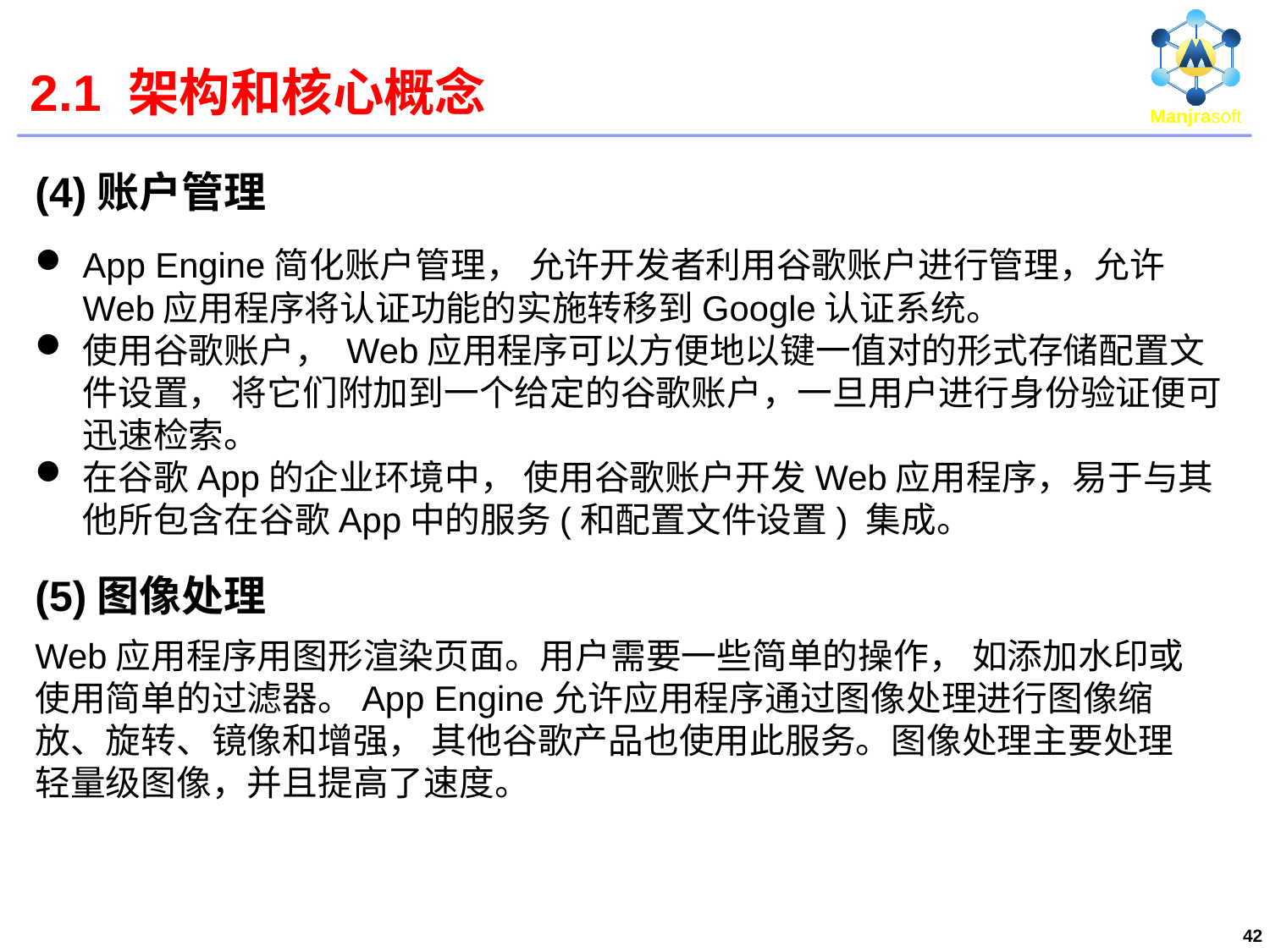

# 2.1 架构和核心概念
(4)账户管理
App Engine简化账户管理， 允许开发者利用谷歌账户进行管理，允许Web应用程序将认证功能的实施转移到Google认证系统。
使用谷歌账户， Web应用程序可以方便地以键一值对的形式存储配置文件设置， 将它们附加到一个给定的谷歌账户，一旦用户进行身份验证便可迅速检索。
在谷歌App的企业环境中， 使用谷歌账户开发Web应用程序，易于与其他所包含在谷歌App中的服务(和配置文件设置) 集成。
(5)图像处理
Web应用程序用图形渲染页面。用户需要一些简单的操作， 如添加水印或使用简单的过滤器。App Engine允许应用程序通过图像处理进行图像缩放、旋转、镜像和增强， 其他谷歌产品也使用此服务。图像处理主要处理轻量级图像，并且提高了速度。
42